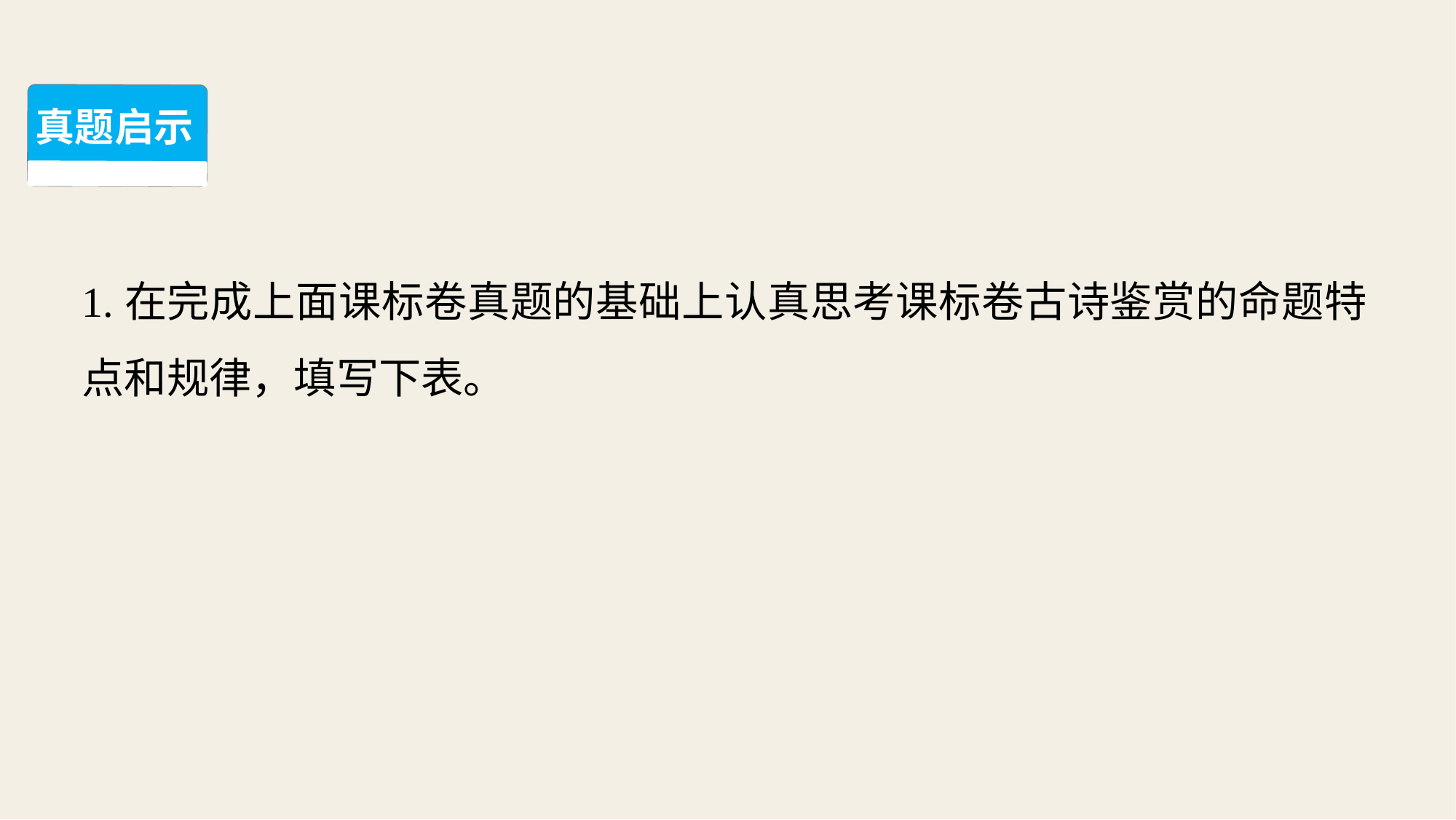

真题启示
1.在完成上面课标卷真题的基础上认真思考课标卷古诗鉴赏的命题特点和规律，填写下表。